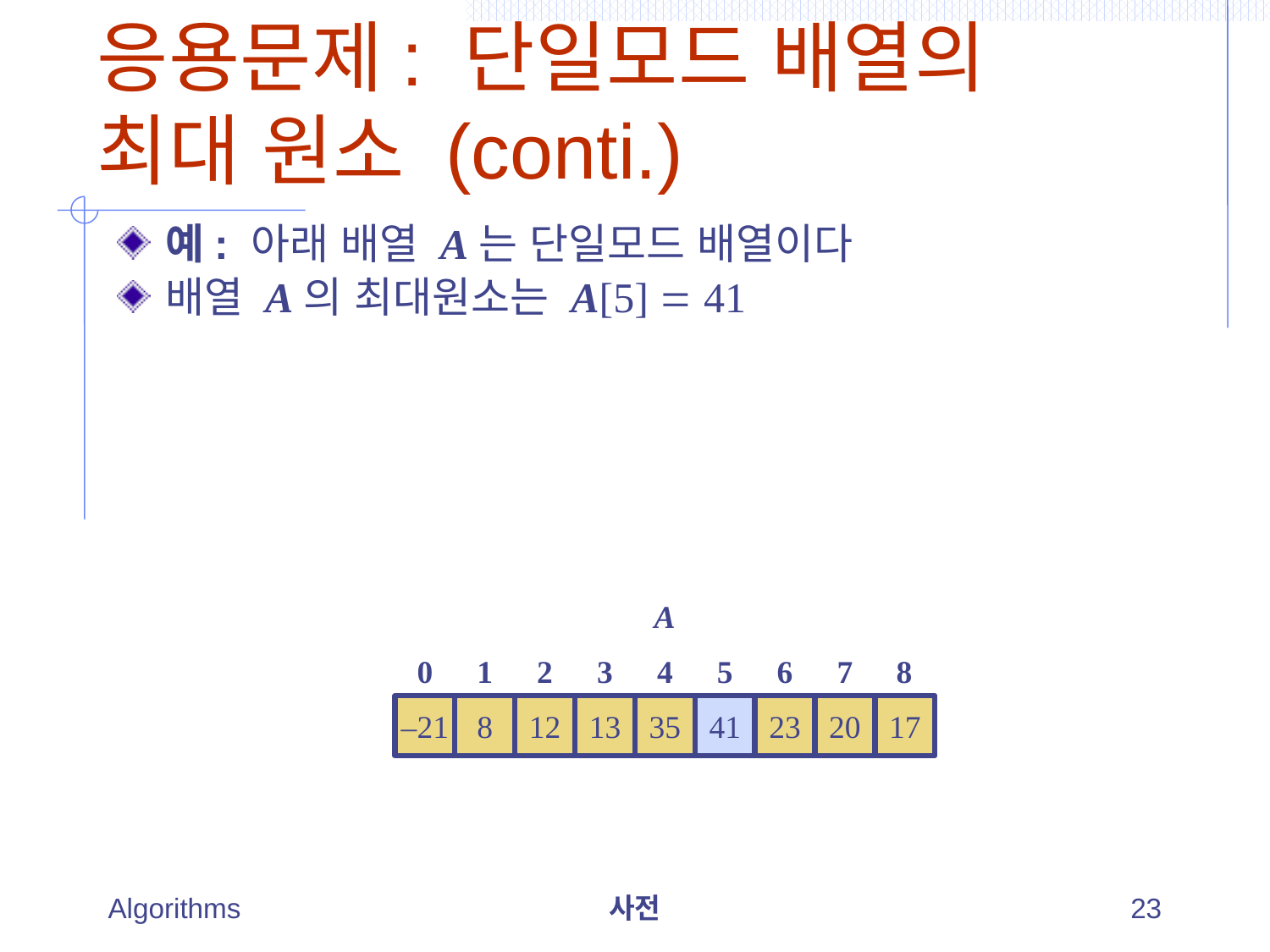

# 응용문제: 단일모드 배열의 최대 원소 (conti.)
예: 아래 배열 A는 단일모드 배열이다
배열 A의 최대원소는 A[5] = 41
A
0
1
2
3
4
5
6
7
8
–21
8
12
13
35
41
23
20
17
Algorithms
사전
23